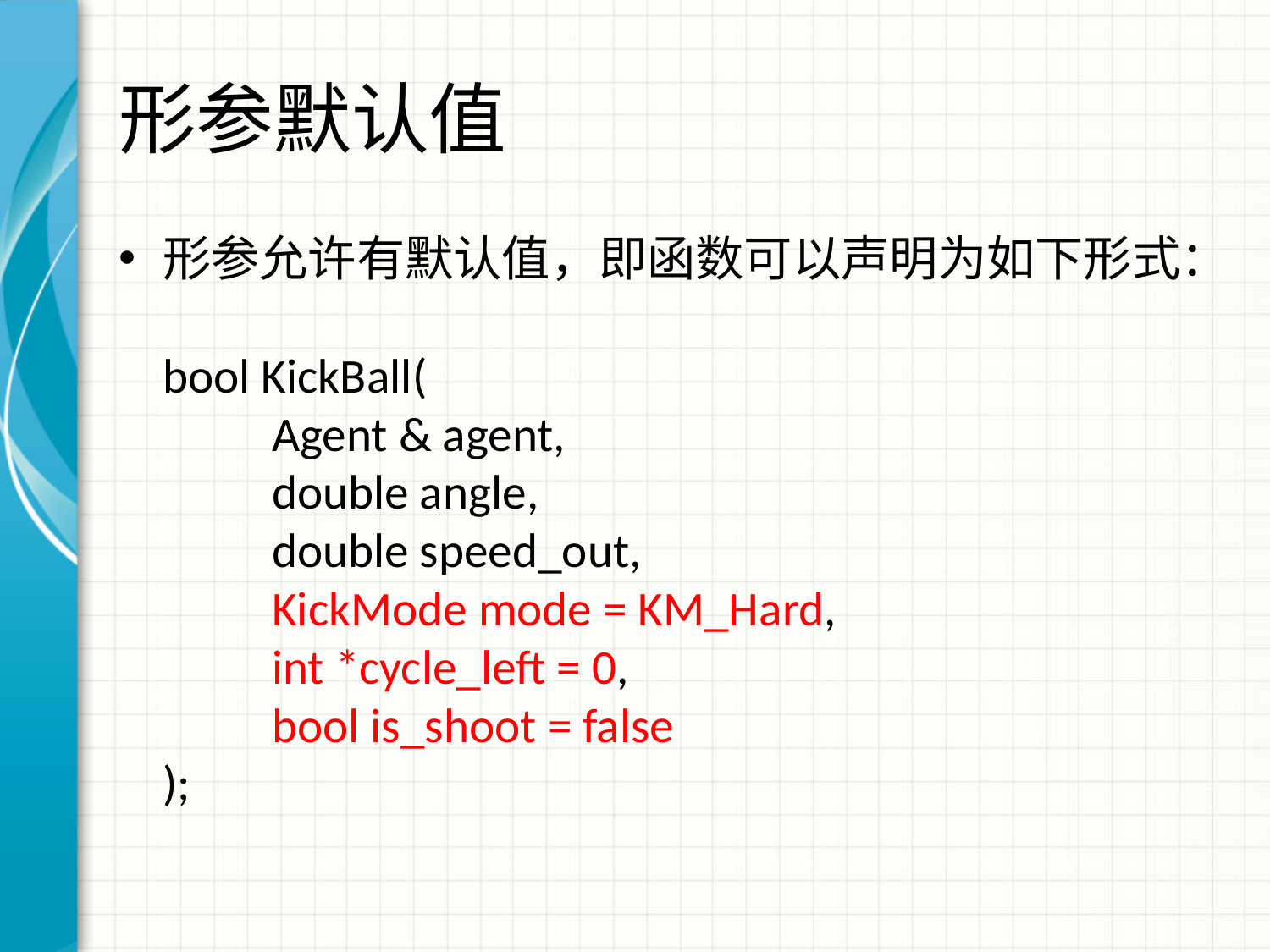

# 形参默认值
形参允许有默认值，即函数可以声明为如下形式：
bool KickBall(
	Agent & agent,
	double angle,
	double speed_out,
	KickMode mode = KM_Hard,
	int *cycle_left = 0,
	bool is_shoot = false
);